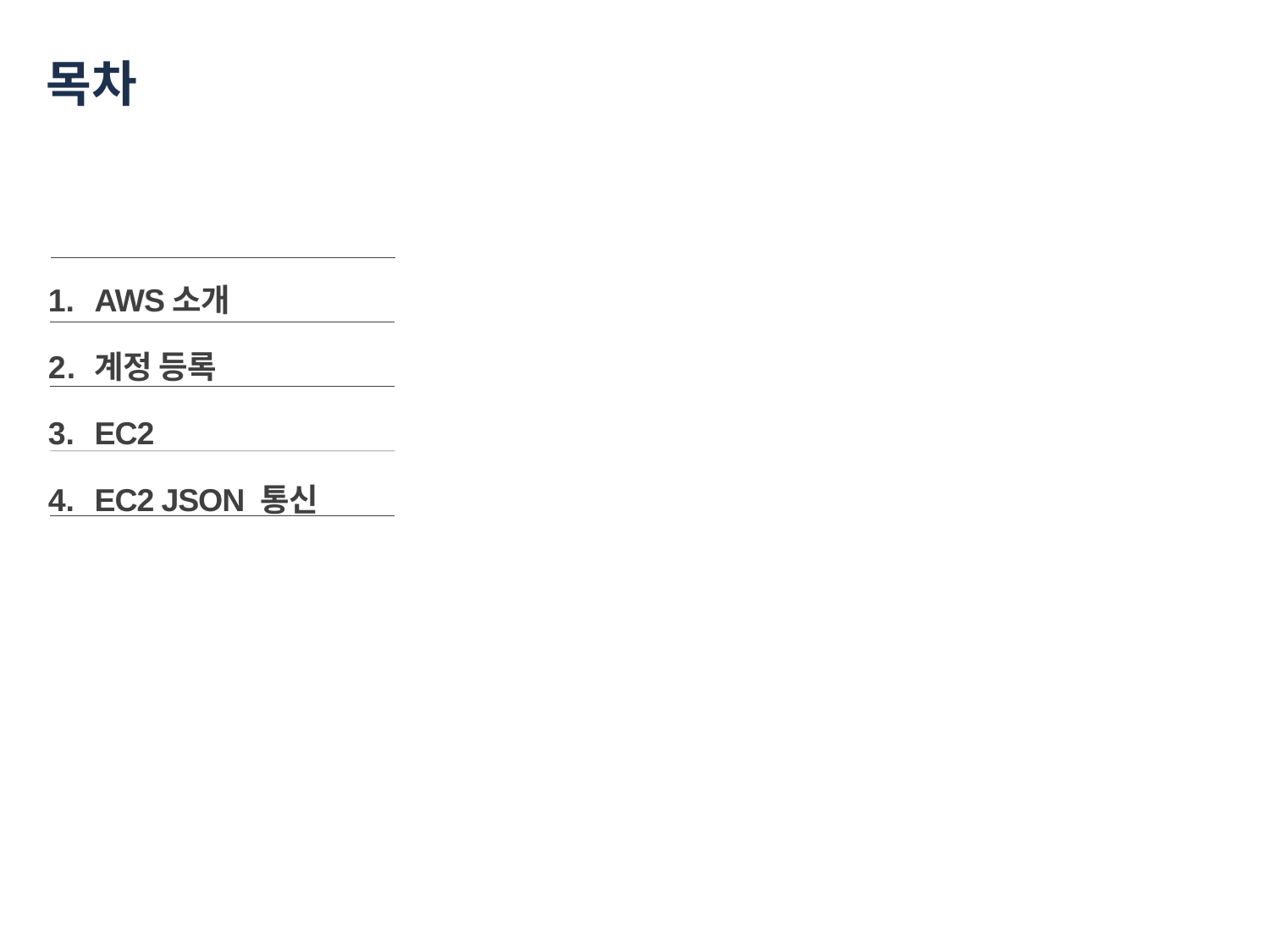

# 목차
AWS소개
계정 등록
EC2
EC2 JSON 통신